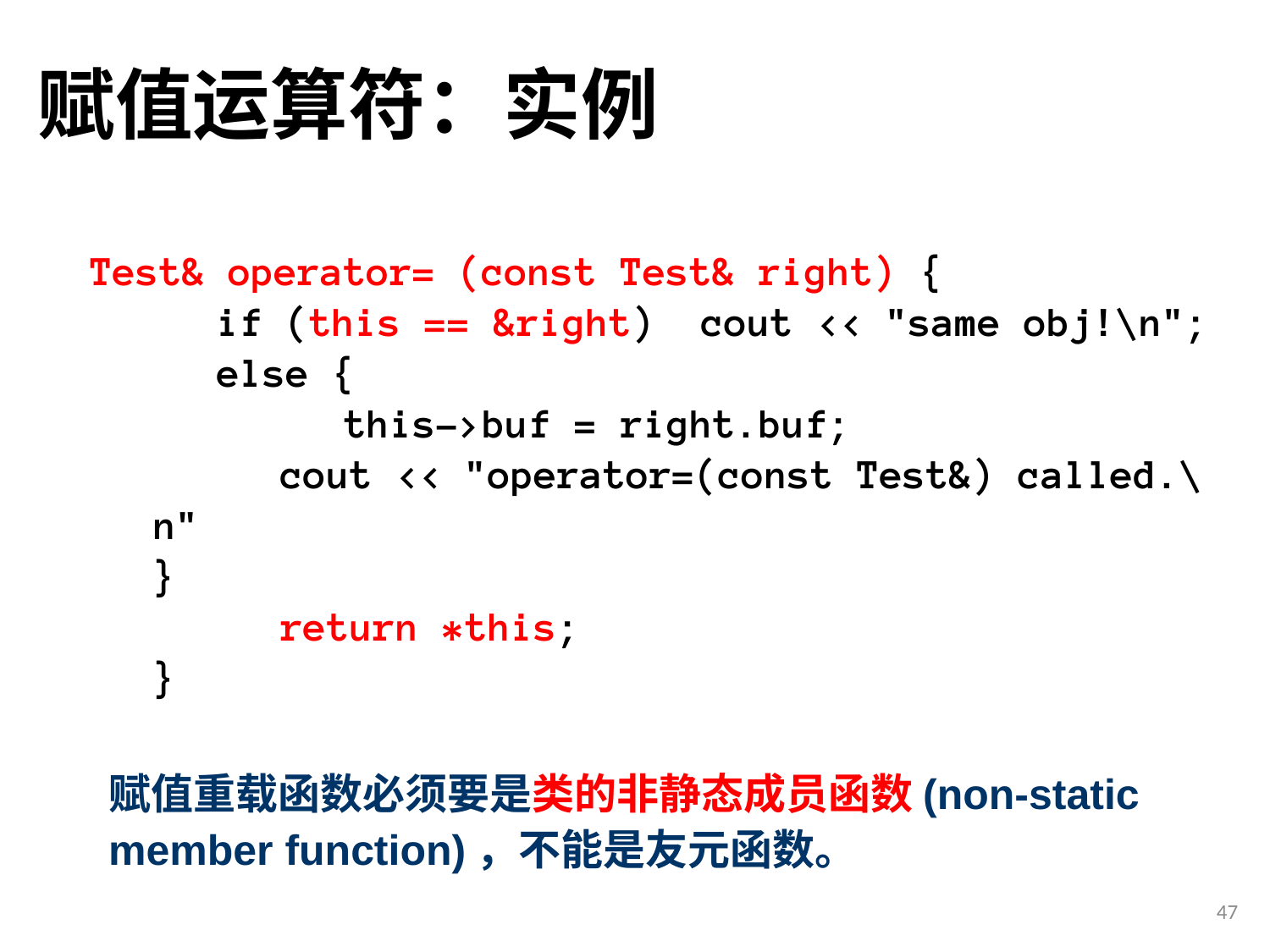

# 赋值运算符：实例
Test& operator= (const Test& right) {
	if (this == &right)  cout << "same obj!\n";
	else {
		this->buf = right.buf;
	cout << "operator=(const Test&) called.\n"
}
	return *this;
}
赋值重载函数必须要是类的非静态成员函数(non-static member function)，不能是友元函数。
47